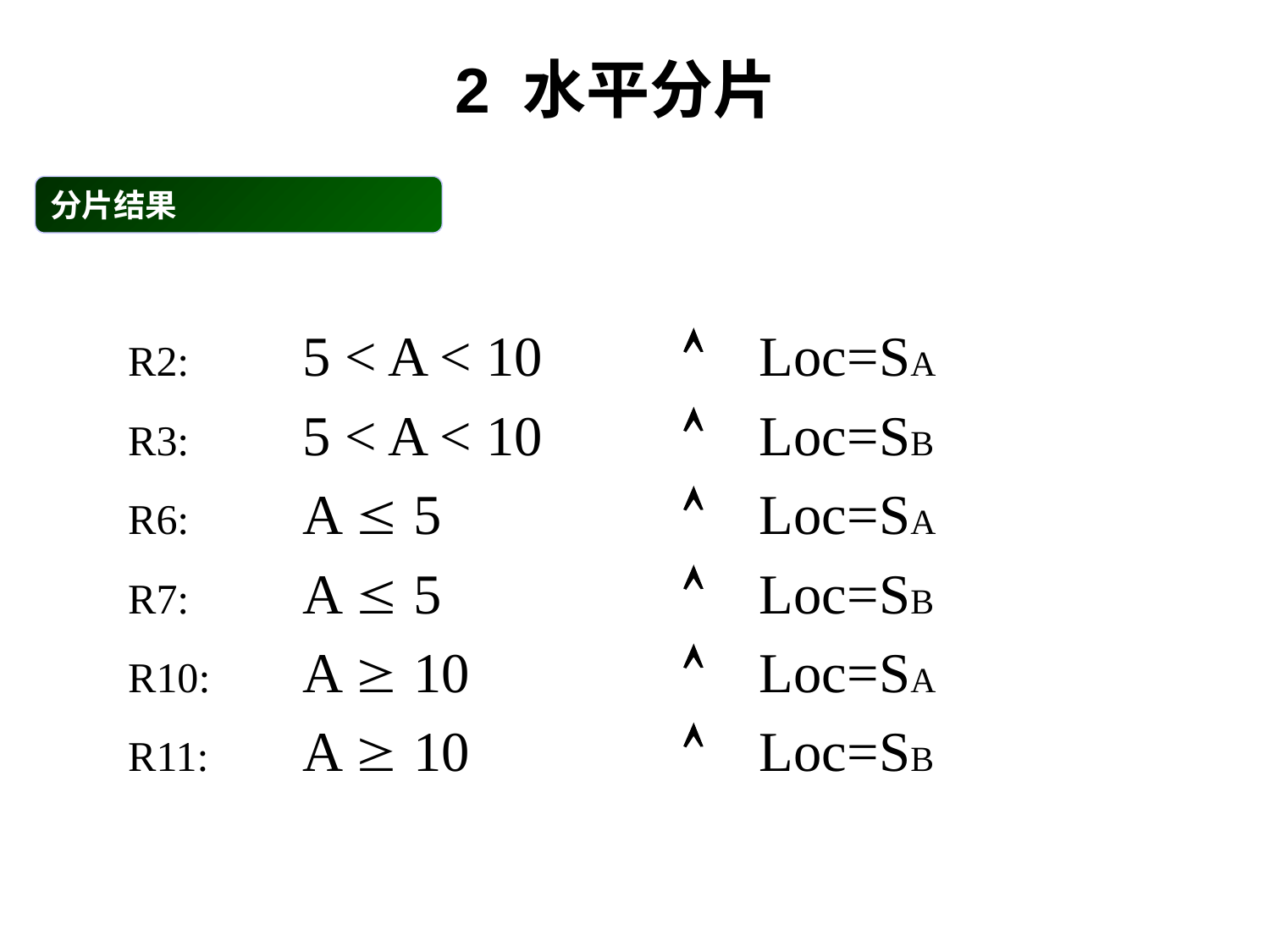

2 水平分片

分片结果
R2:	5 < A < 10  	∧    Loc=SA
R3:	5 < A < 10 	∧    Loc=SB
R6:	A ≤ 5		∧    Loc=SA
R7:	A ≤ 5 		∧    Loc=SB
R10:	A ≥ 10		∧    Loc=SA
R11:	A ≥ 10 		∧    Loc=SB